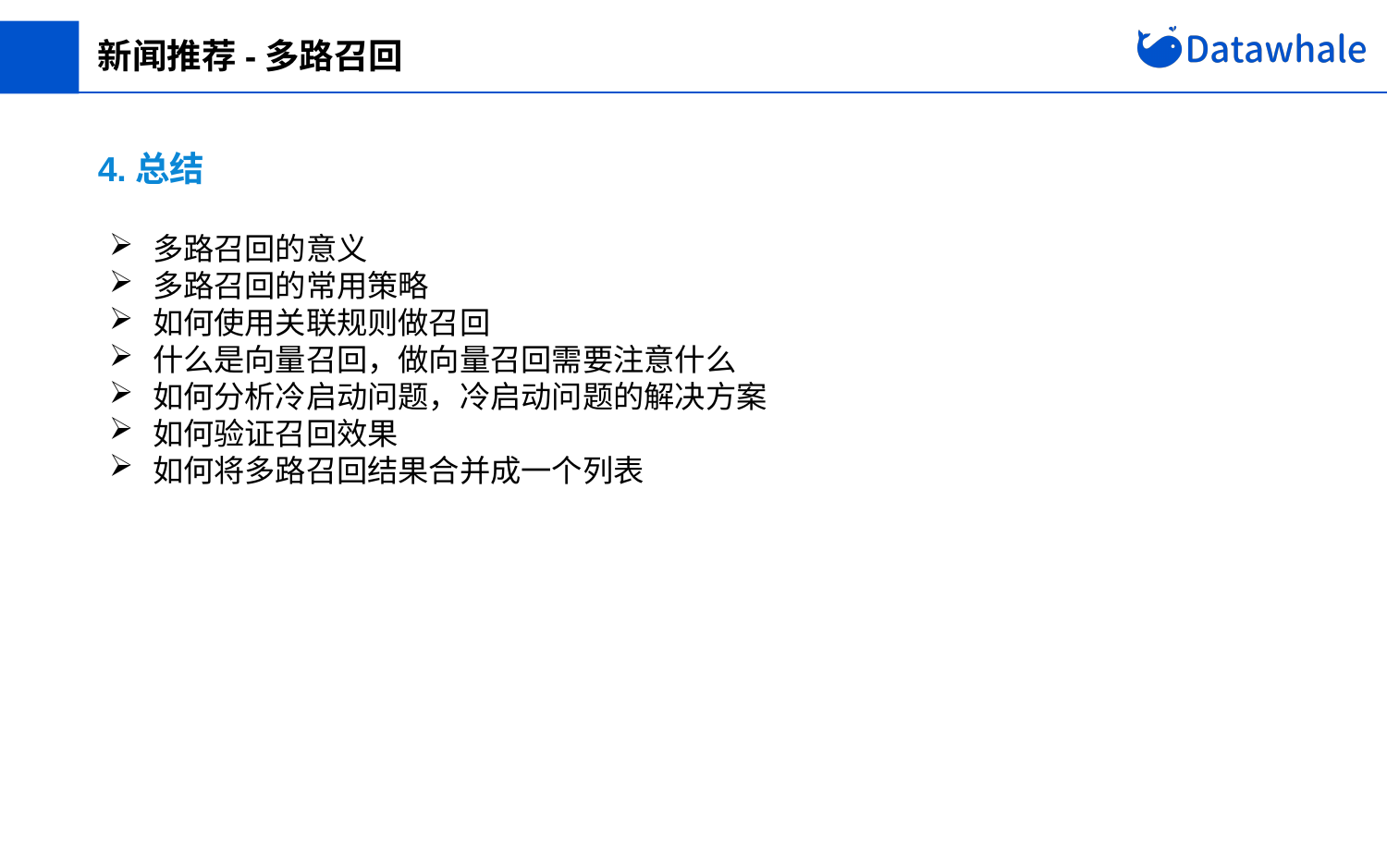

新闻推荐-多路召回
4.总结
多路召回的意义
多路召回的常用策略
如何使用关联规则做召回
什么是向量召回，做向量召回需要注意什么
如何分析冷启动问题，冷启动问题的解决方案
如何验证召回效果
如何将多路召回结果合并成一个列表